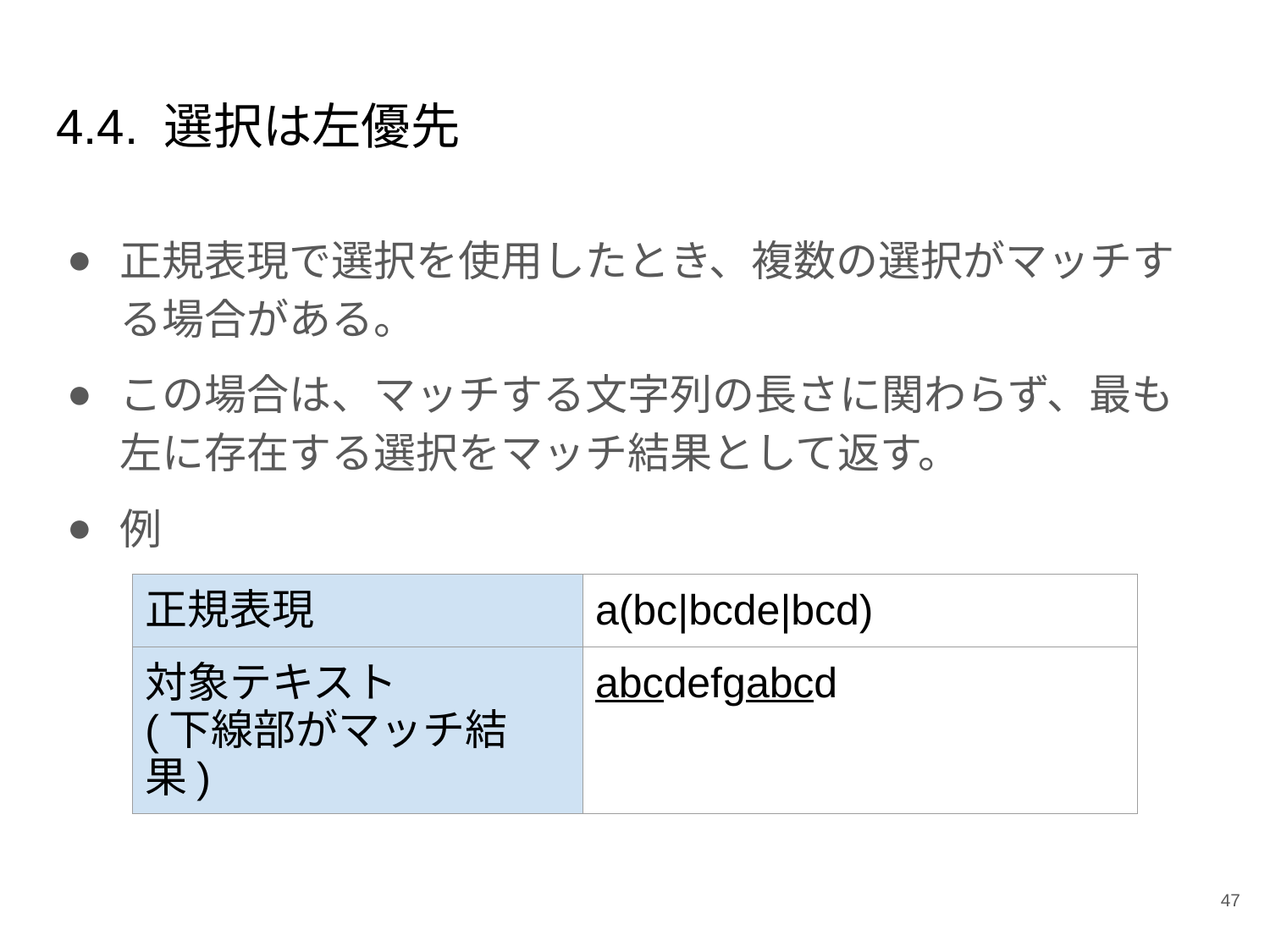

# 4.4. 選択は左優先
正規表現で選択を使用したとき、複数の選択がマッチする場合がある。
この場合は、マッチする文字列の長さに関わらず、最も左に存在する選択をマッチ結果として返す。
例
| 正規表現 | a(bc|bcde|bcd) |
| --- | --- |
| 対象テキスト (下線部がマッチ結果) | abcdefgabcd |
47